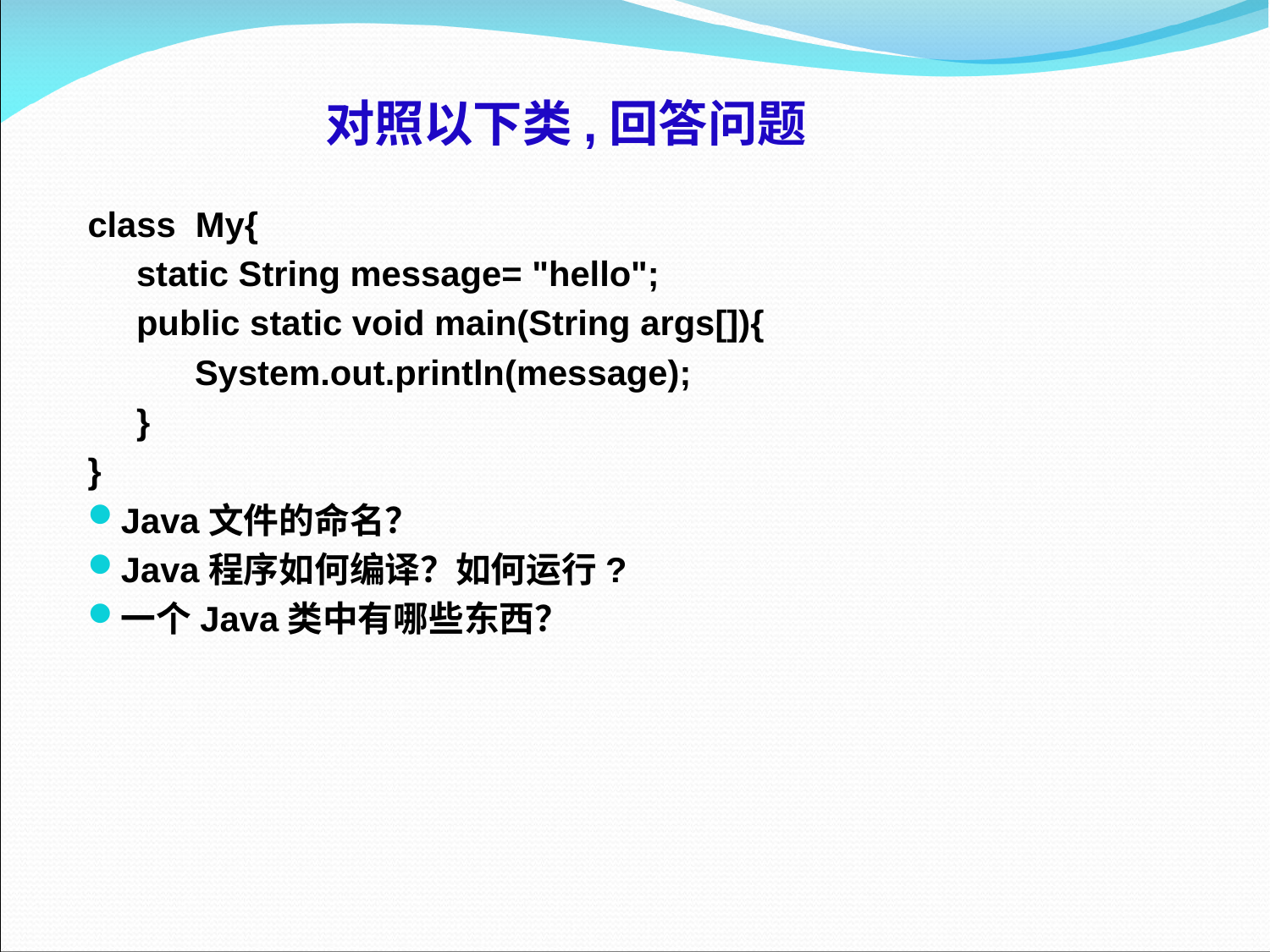

对照以下类,回答问题

class  My{
     static String message= "hello";
     public static void main(String args[]){
           System.out.println(message);
     }
}
Java文件的命名？
Java程序如何编译？如何运行?
一个Java类中有哪些东西？